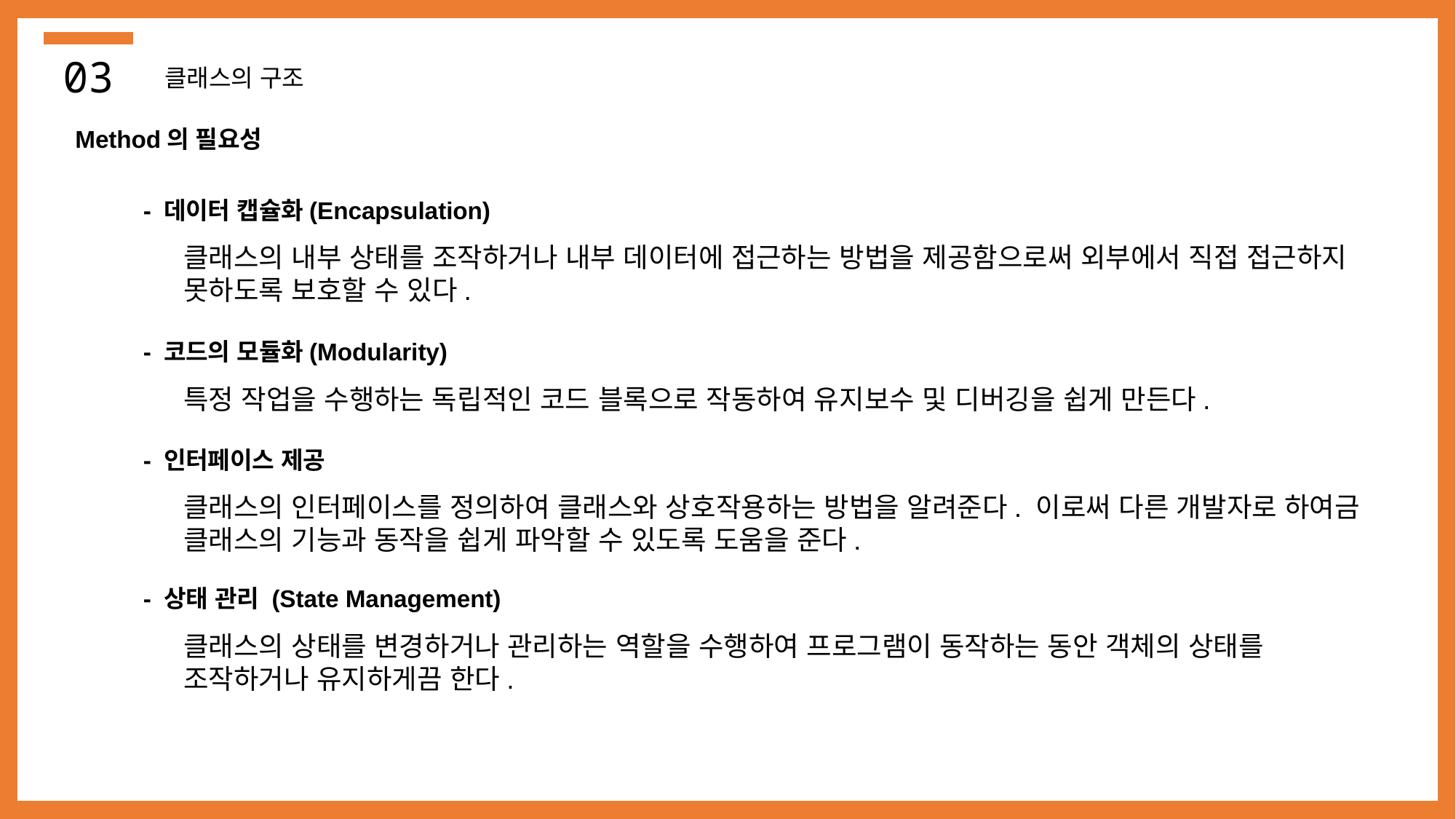

03

클래스의 구조
Method의 필요성
- 데이터 캡슐화(Encapsulation)
클래스의 내부 상태를 조작하거나 내부 데이터에 접근하는 방법을 제공함으로써 외부에서 직접 접근하지 못하도록 보호할 수 있다.
- 코드의 모듈화(Modularity)
특정 작업을 수행하는 독립적인 코드 블록으로 작동하여 유지보수 및 디버깅을 쉽게 만든다.
- 인터페이스 제공
클래스의 인터페이스를 정의하여 클래스와 상호작용하는 방법을 알려준다. 이로써 다른 개발자로 하여금 클래스의 기능과 동작을 쉽게 파악할 수 있도록 도움을 준다.
- 상태 관리 (State Management)
클래스의 상태를 변경하거나 관리하는 역할을 수행하여 프로그램이 동작하는 동안 객체의 상태를 조작하거나 유지하게끔 한다.